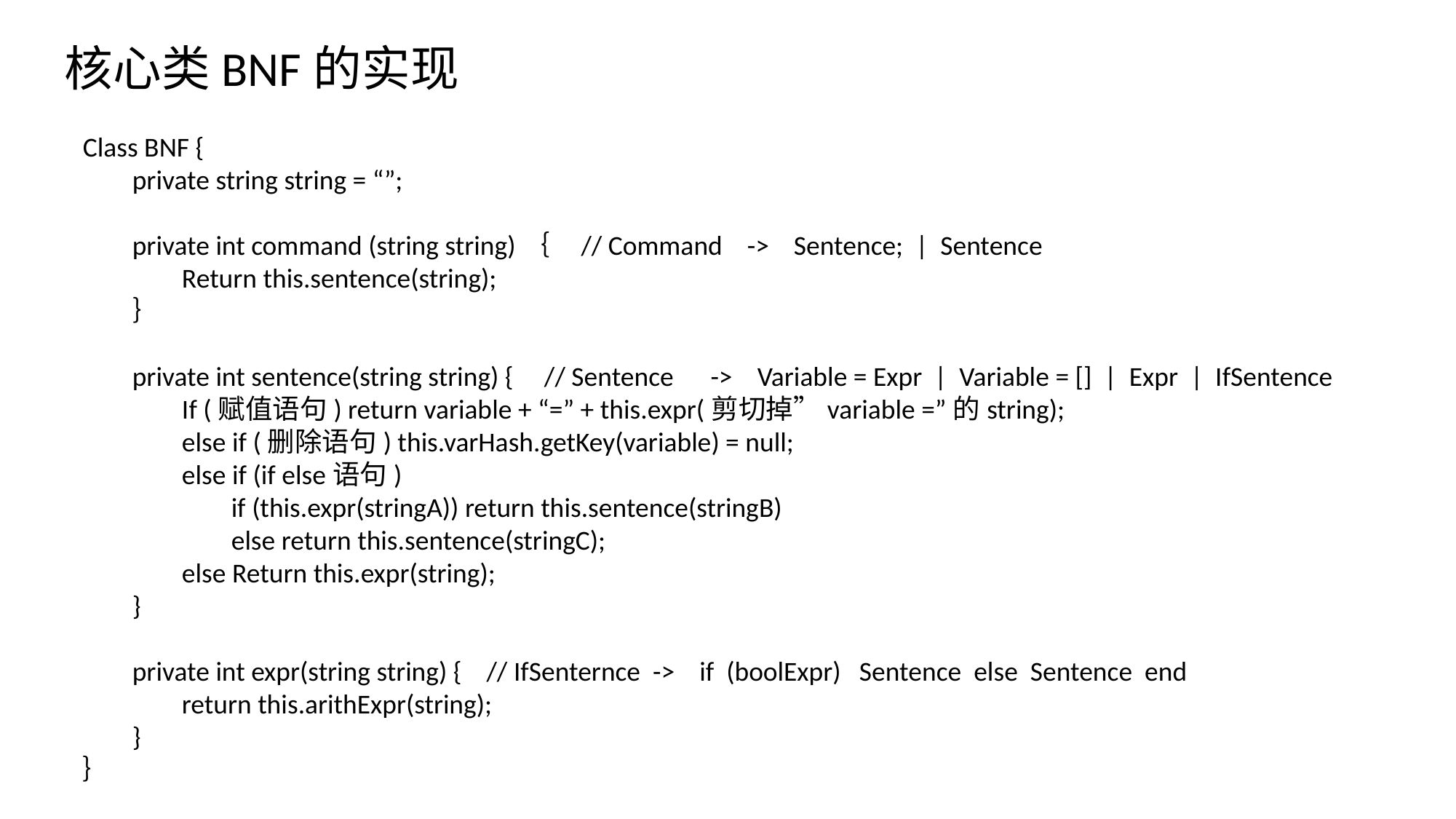

核心类BNF的实现
Class BNF {
        private string string = “”;

        private int command (string string)｛    // Command    ->    Sentence;  |  Sentence
                Return this.sentence(string);
       ｝

        private int sentence(string string) {     // Sentence      ->    Variable = Expr  |  Variable = []  |  Expr  |  IfSentence
                If (赋值语句) return variable + “=” + this.expr(剪切掉”variable =”的string);
                else if (删除语句) this.varHash.getKey(variable) = null;
                else if (if else语句)
                        if (this.expr(stringA)) return this.sentence(stringB)
                        else return this.sentence(stringC);
                else Return this.expr(string);
        }

        private int expr(string string) {    // IfSenternce  ->    if  (boolExpr)   Sentence  else  Sentence  end
                return this.arithExpr(string);
        }
｝